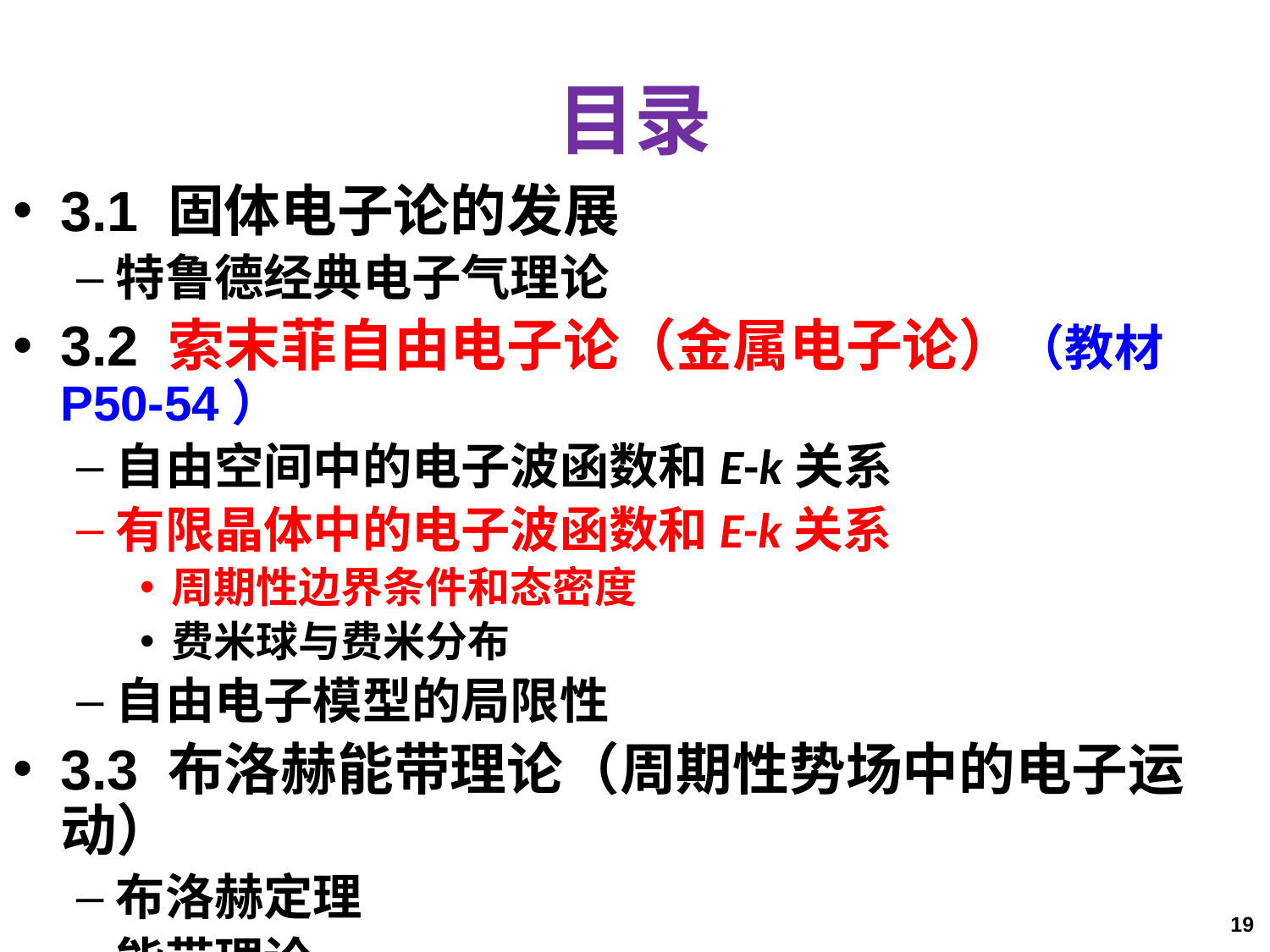

# 目录
3.1 固体电子论的发展
特鲁德经典电子气理论
3.2 索末菲自由电子论（金属电子论）（教材P50-54）
自由空间中的电子波函数和E-k关系
有限晶体中的电子波函数和E-k关系
周期性边界条件和态密度
费米球与费米分布
自由电子模型的局限性
3.3 布洛赫能带理论（周期性势场中的电子运动）
布洛赫定理
能带理论

19